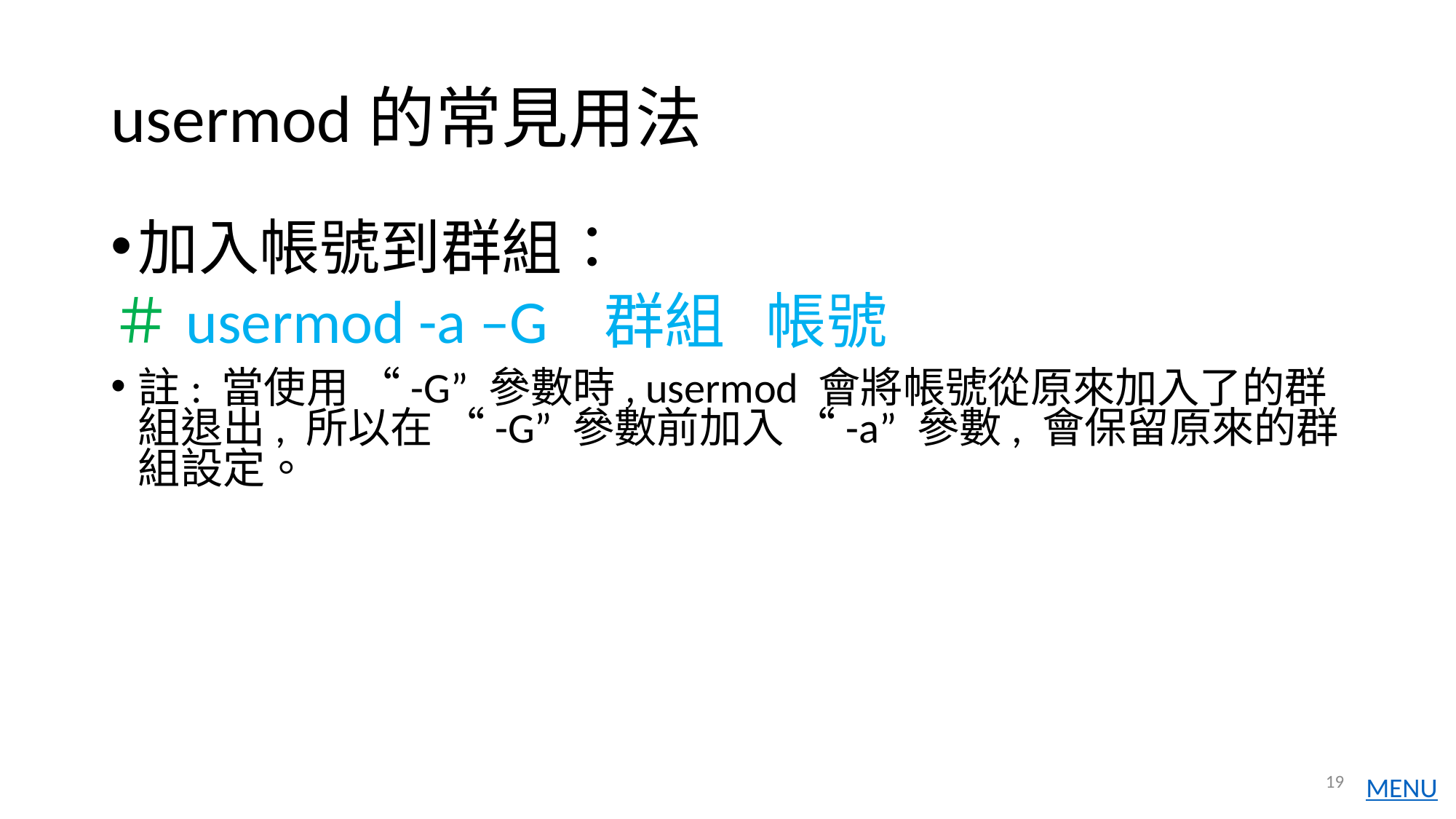

# usermod的常見用法
加入帳號到群組：
＃usermod -a –G   群組   帳號
註: 當使用 “-G” 參數時, usermod 會將帳號從原來加入了的群組退出, 所以在 “-G” 參數前加入 “-a” 參數, 會保留原來的群組設定。

19